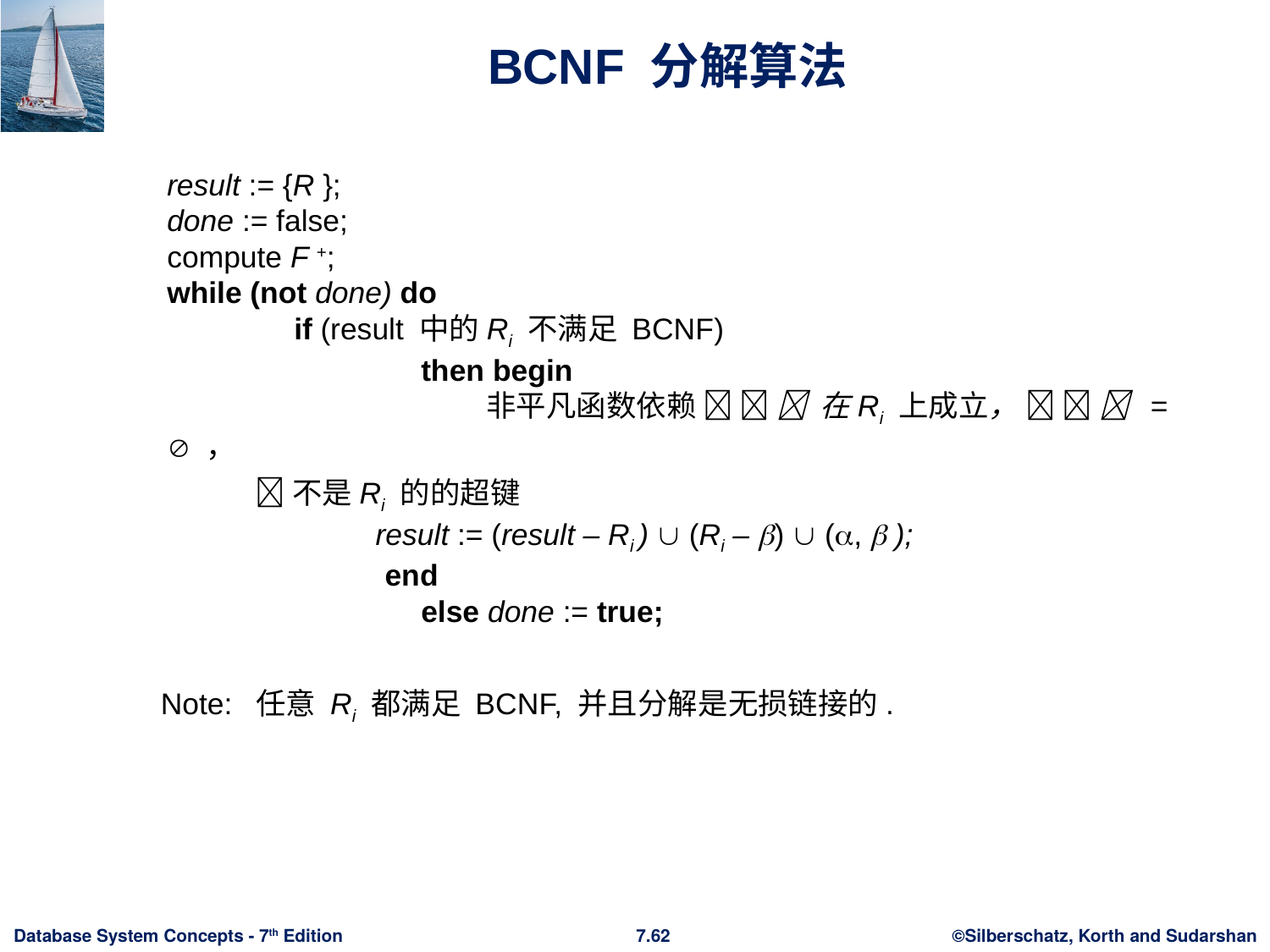

# BCNF 分解算法
	result := {R };
done := false;
compute F +;
while (not done) do
	if (result 中的Ri 不满足 BCNF)
		then begin
		       非平凡函数依赖 α → β  在Ri 上成立， α ∩ β  = ∅ ，
                    α不是Ri 的的超键
	           result := (result – Ri ) ∪ (Ri – β) ∪ (α, β );
	           end
		else done := true;

     Note:  任意 Ri 都满足 BCNF, 并且分解是无损链接的.